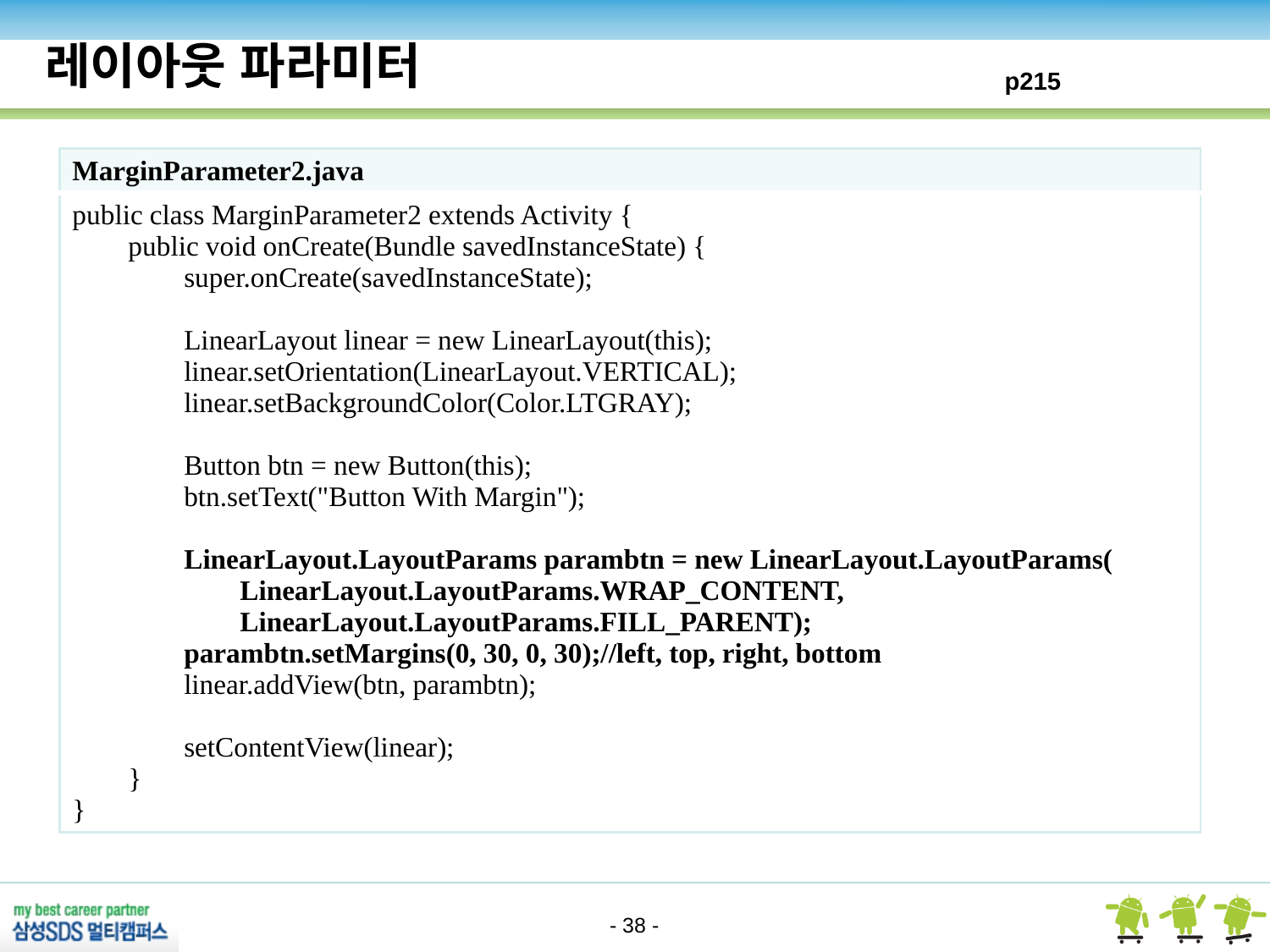

레이아웃 파라미터
p215
| MarginParameter2.java |
| --- |
| public class MarginParameter2 extends Activity { public void onCreate(Bundle savedInstanceState) { super.onCreate(savedInstanceState); LinearLayout linear = new LinearLayout(this); linear.setOrientation(LinearLayout.VERTICAL); linear.setBackgroundColor(Color.LTGRAY); Button btn = new Button(this); btn.setText("Button With Margin"); LinearLayout.LayoutParams parambtn = new LinearLayout.LayoutParams( LinearLayout.LayoutParams.WRAP\_CONTENT, LinearLayout.LayoutParams.FILL\_PARENT); parambtn.setMargins(0, 30, 0, 30);//left, top, right, bottom linear.addView(btn, parambtn); setContentView(linear); } } |
- 38 -